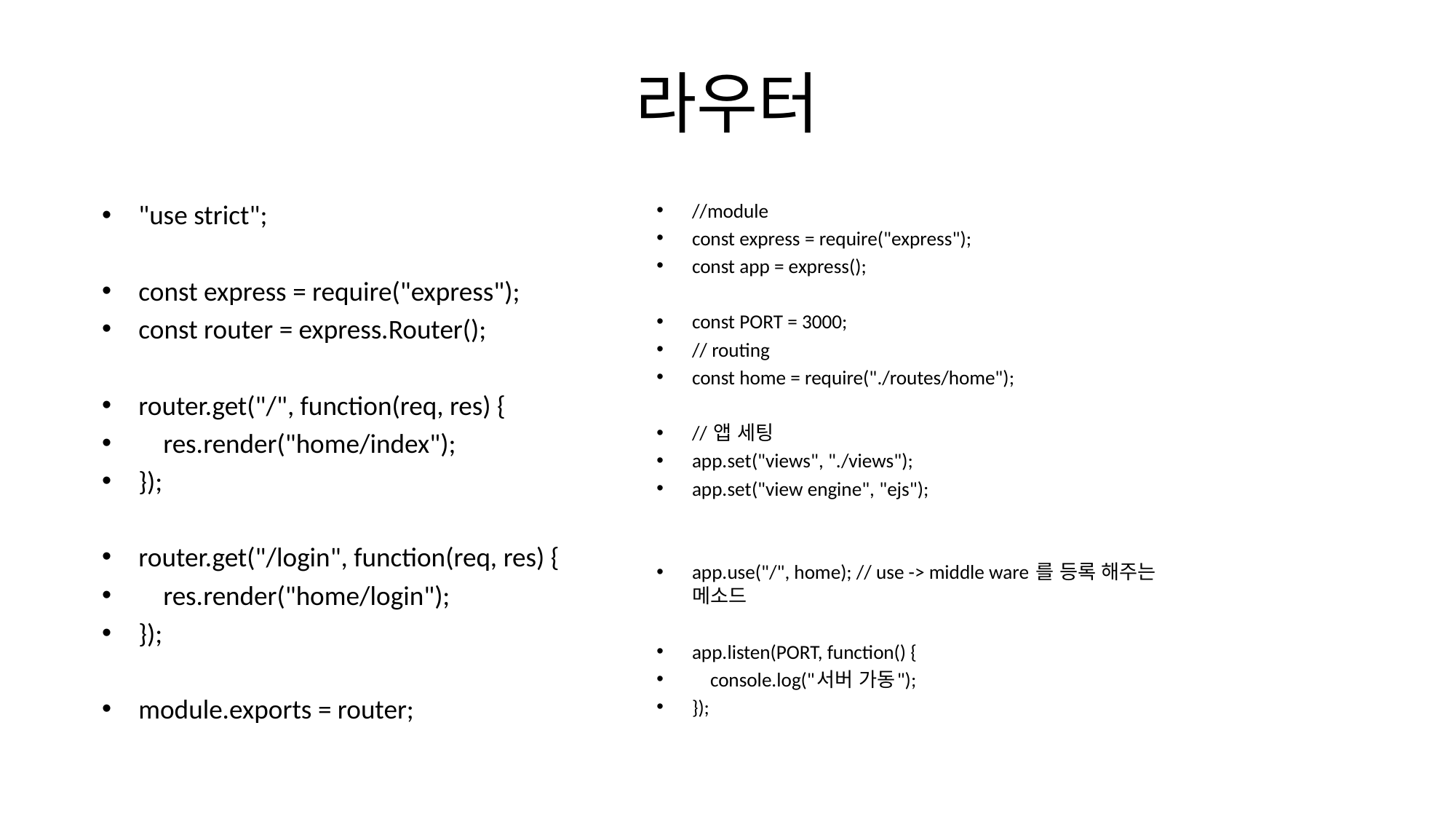

# 라우터
"use strict";

const express = require("express");
const router = express.Router();

router.get("/", function(req, res) {
    res.render("home/index");
});

router.get("/login", function(req, res) {
    res.render("home/login");
});

module.exports = router;
//module
const express = require("express");
const app = express();

const PORT = 3000;
// routing
const home = require("./routes/home");

// 앱 세팅
app.set("views", "./views");
app.set("view engine", "ejs");

app.use("/", home); // use -> middle ware 를 등록 해주는 메소드

app.listen(PORT, function() {
    console.log("서버 가동");
});